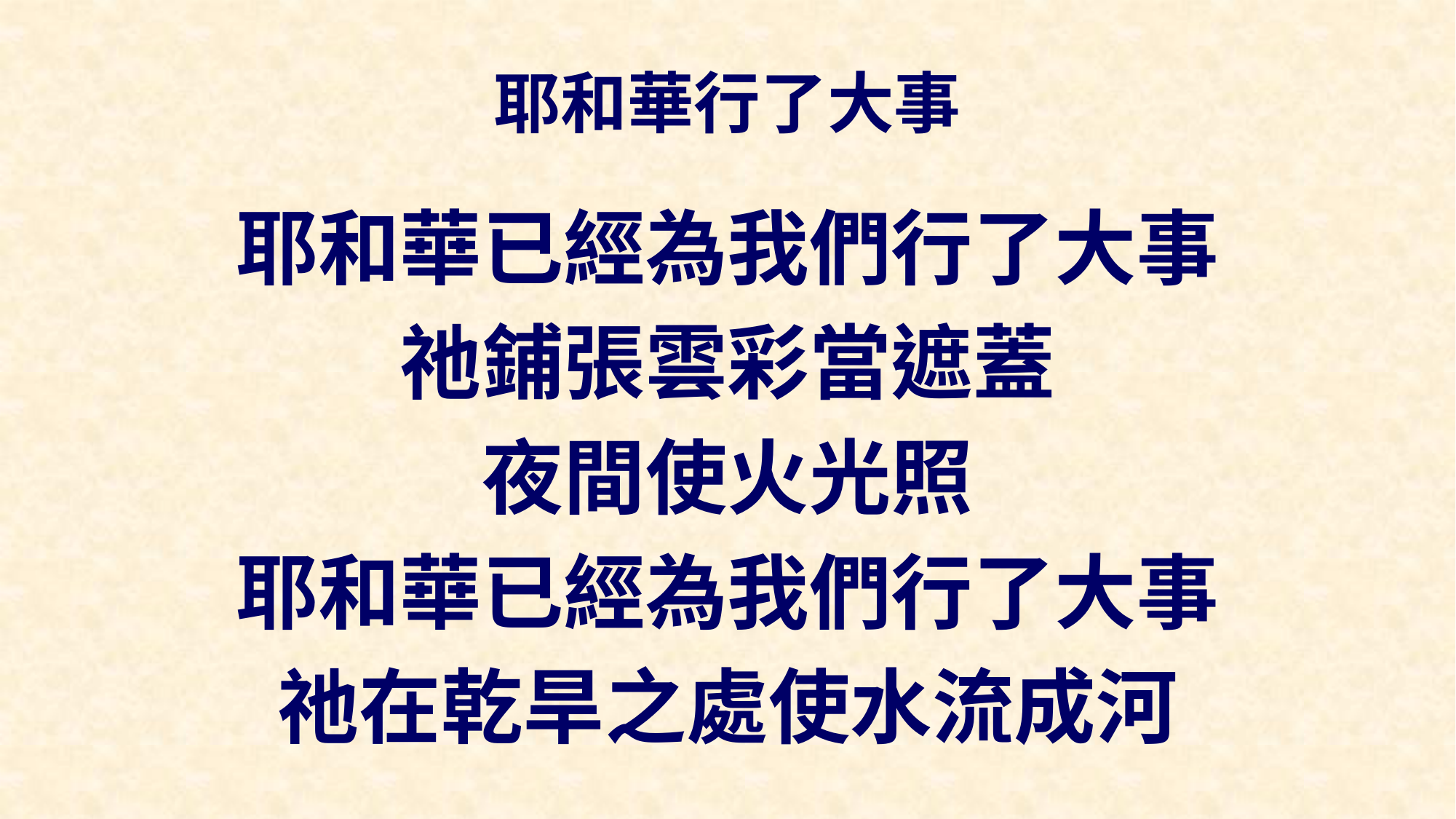

# 耶和華行了大事
耶和華已經為我們行了大事
祂鋪張雲彩當遮蓋
夜間使火光照
耶和華已經為我們行了大事
祂在乾旱之處使水流成河